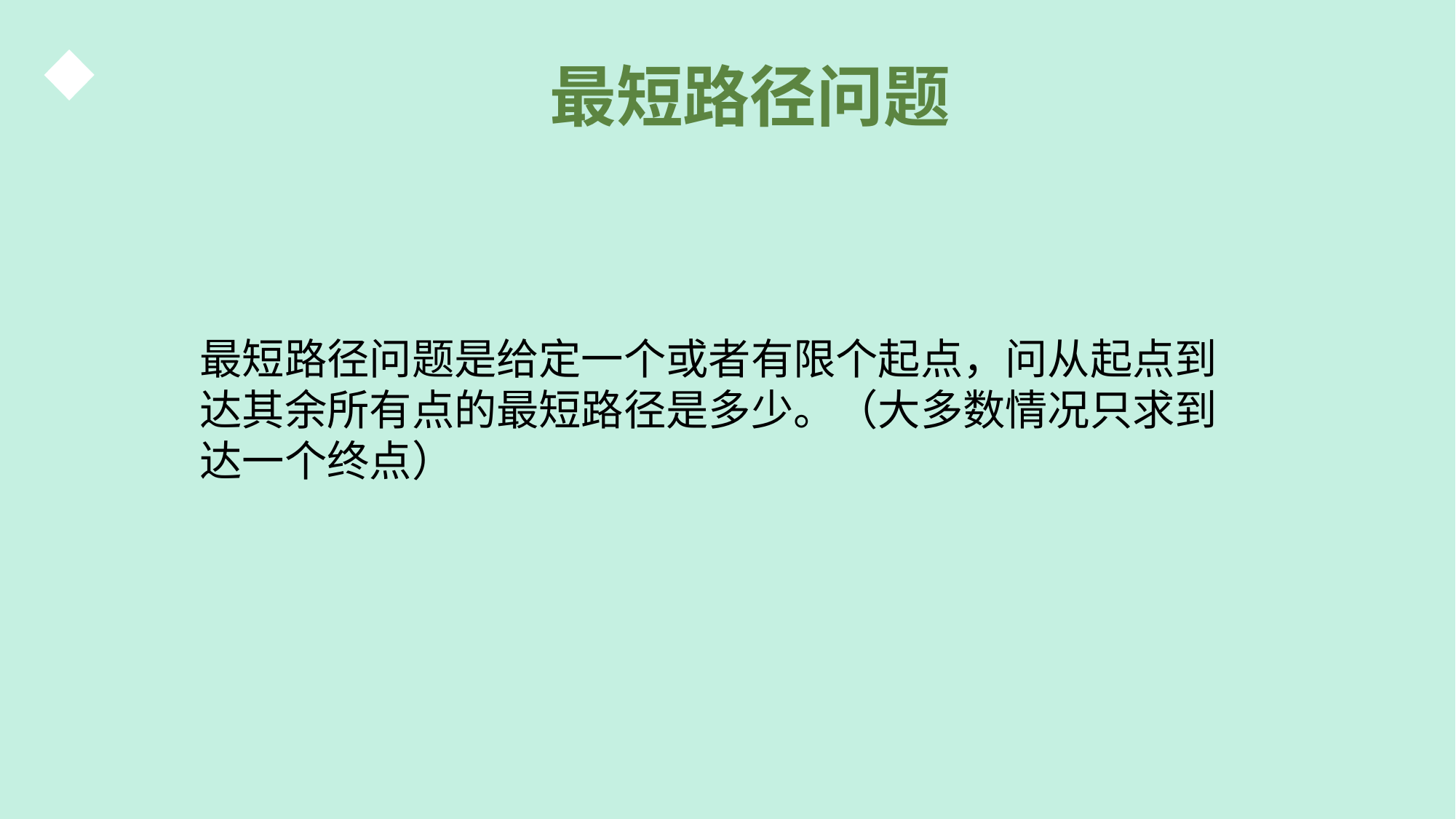

最短路径问题
最短路径问题是给定一个或者有限个起点，问从起点到达其余所有点的最短路径是多少。（大多数情况只求到达一个终点）